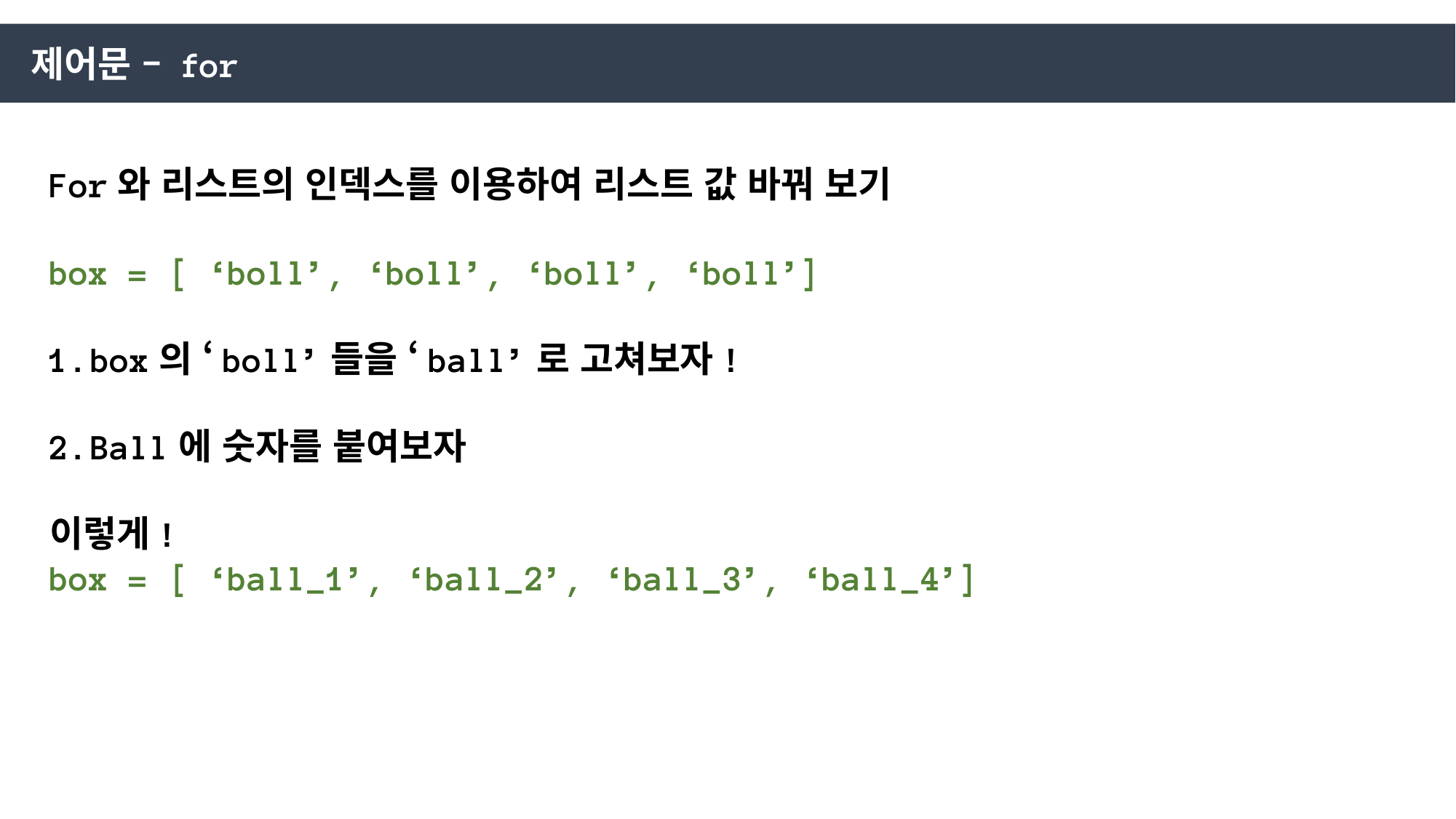

제어문 – for

For와 리스트의 인덱스를 이용하여 리스트 값 바꿔 보기

box = [ ‘boll’, ‘boll’, ‘boll’, ‘boll’]

box의 ‘boll’들을 ‘ball’로 고쳐보자!

Ball에 숫자를 붙여보자

이렇게!
box = [ ‘ball_1’, ‘ball_2’, ‘ball_3’, ‘ball_4’]